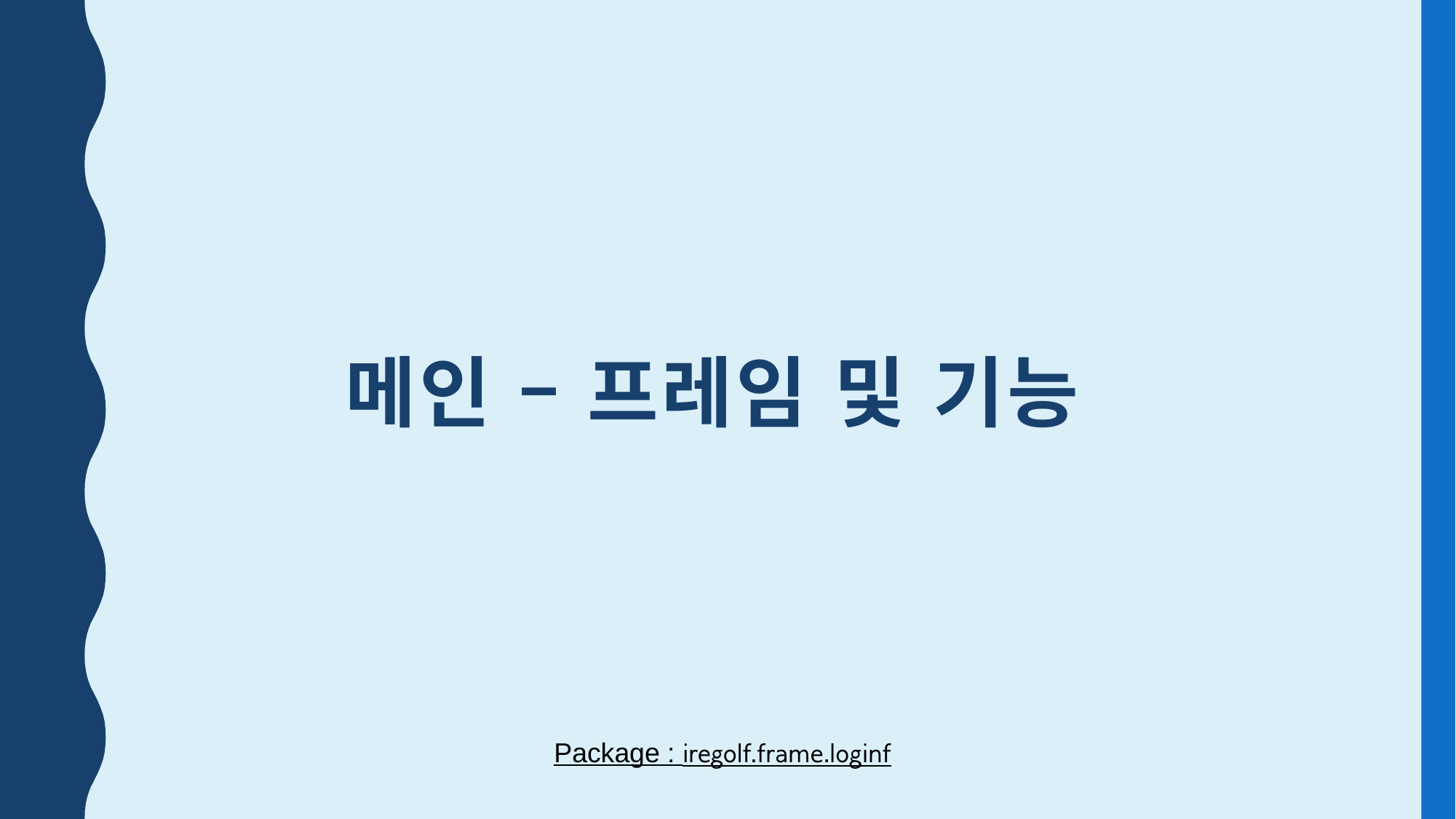

# 메인 – 프레임 및 기능
Package : iregolf.frame.loginf